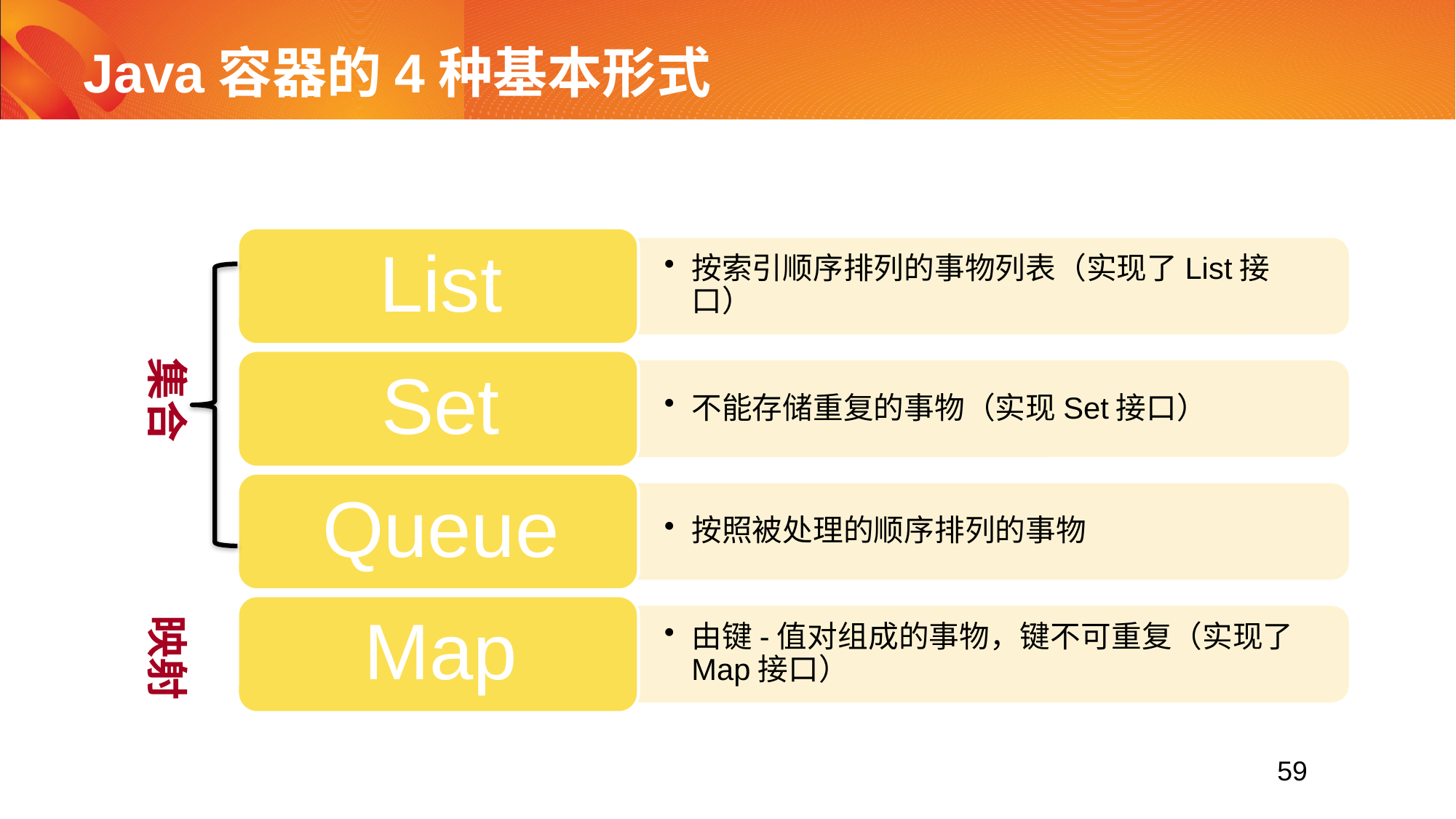

# Java容器的4种基本形式
按索引顺序排列的事物列表（实现了List接口）
List
不能存储重复的事物（实现Set接口）
Set
按照被处理的顺序排列的事物
Queue
由键-值对组成的事物，键不可重复（实现了Map接口）
Map

集合
映射